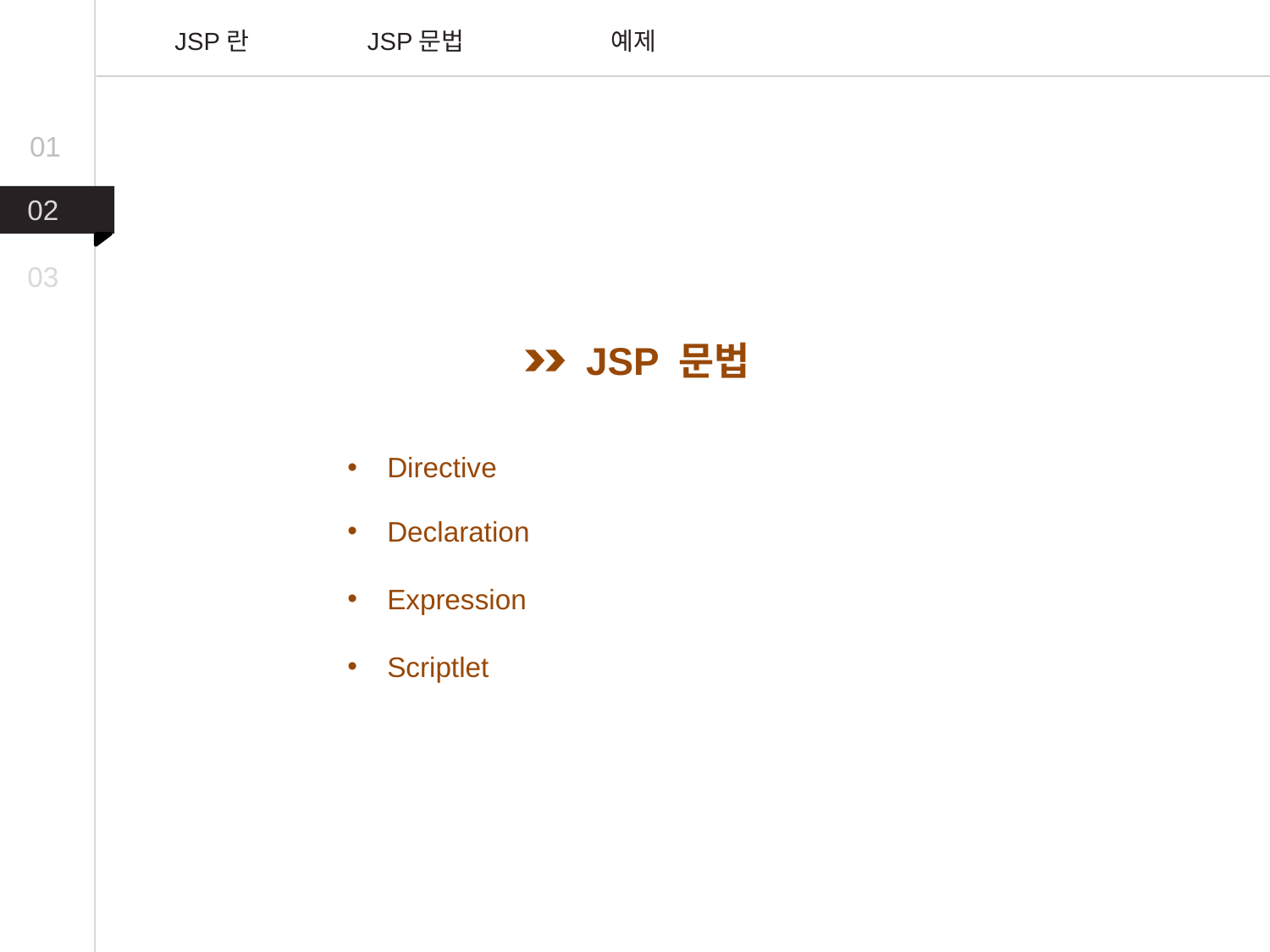

JSP란
JSP문법
예제

01

02

03
JSP 문법

Directive
Declaration

Expression

Scriptlet